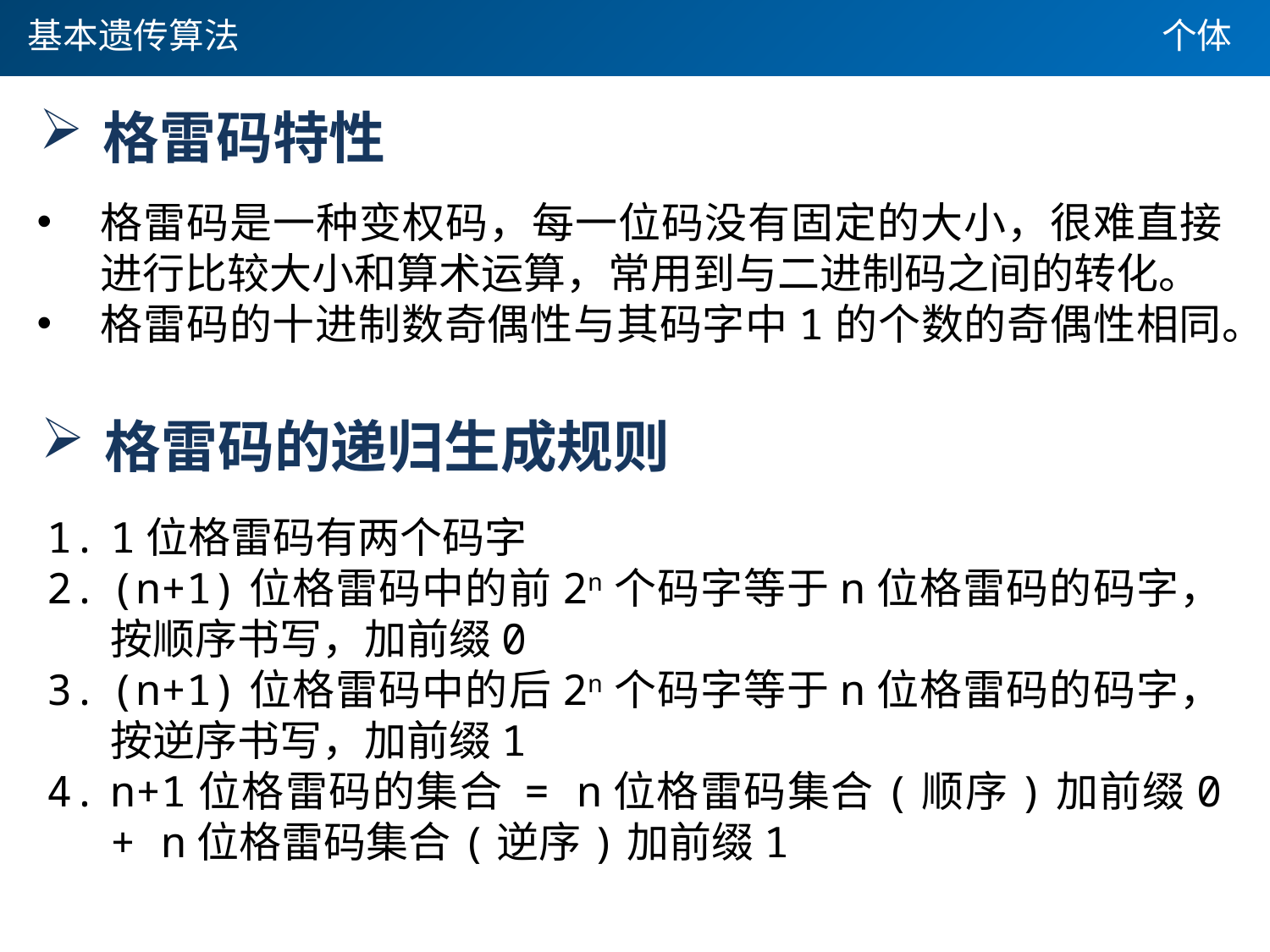

基本遗传算法
个体
格雷码特性
格雷码是一种变权码，每一位码没有固定的大小，很难直接进行比较大小和算术运算，常用到与二进制码之间的转化。
格雷码的十进制数奇偶性与其码字中1的个数的奇偶性相同。
格雷码的递归生成规则
1位格雷码有两个码字
(n+1)位格雷码中的前2n个码字等于n位格雷码的码字，按顺序书写，加前缀0
(n+1)位格雷码中的后2n个码字等于n位格雷码的码字，按逆序书写，加前缀1
n+1位格雷码的集合 = n位格雷码集合(顺序)加前缀0 + n位格雷码集合(逆序)加前缀1
24